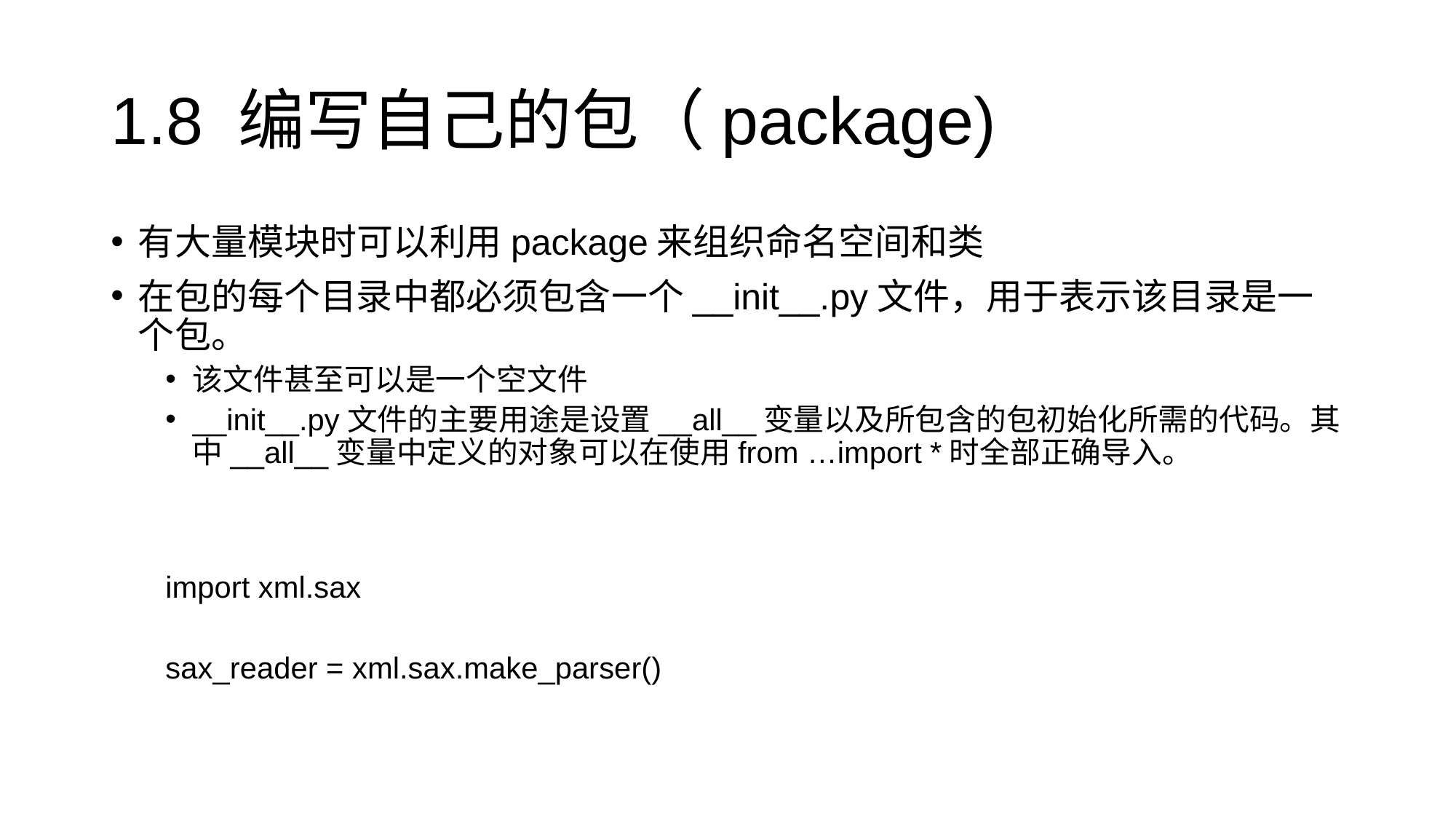

# 1.8 编写自己的包（package)
有大量模块时可以利用package来组织命名空间和类
在包的每个目录中都必须包含一个__init__.py文件，用于表示该目录是一个包。
该文件甚至可以是一个空文件
__init__.py文件的主要用途是设置__all__变量以及所包含的包初始化所需的代码。其中__all__变量中定义的对象可以在使用from …import *时全部正确导入。

import xml.sax

sax_reader = xml.sax.make_parser()